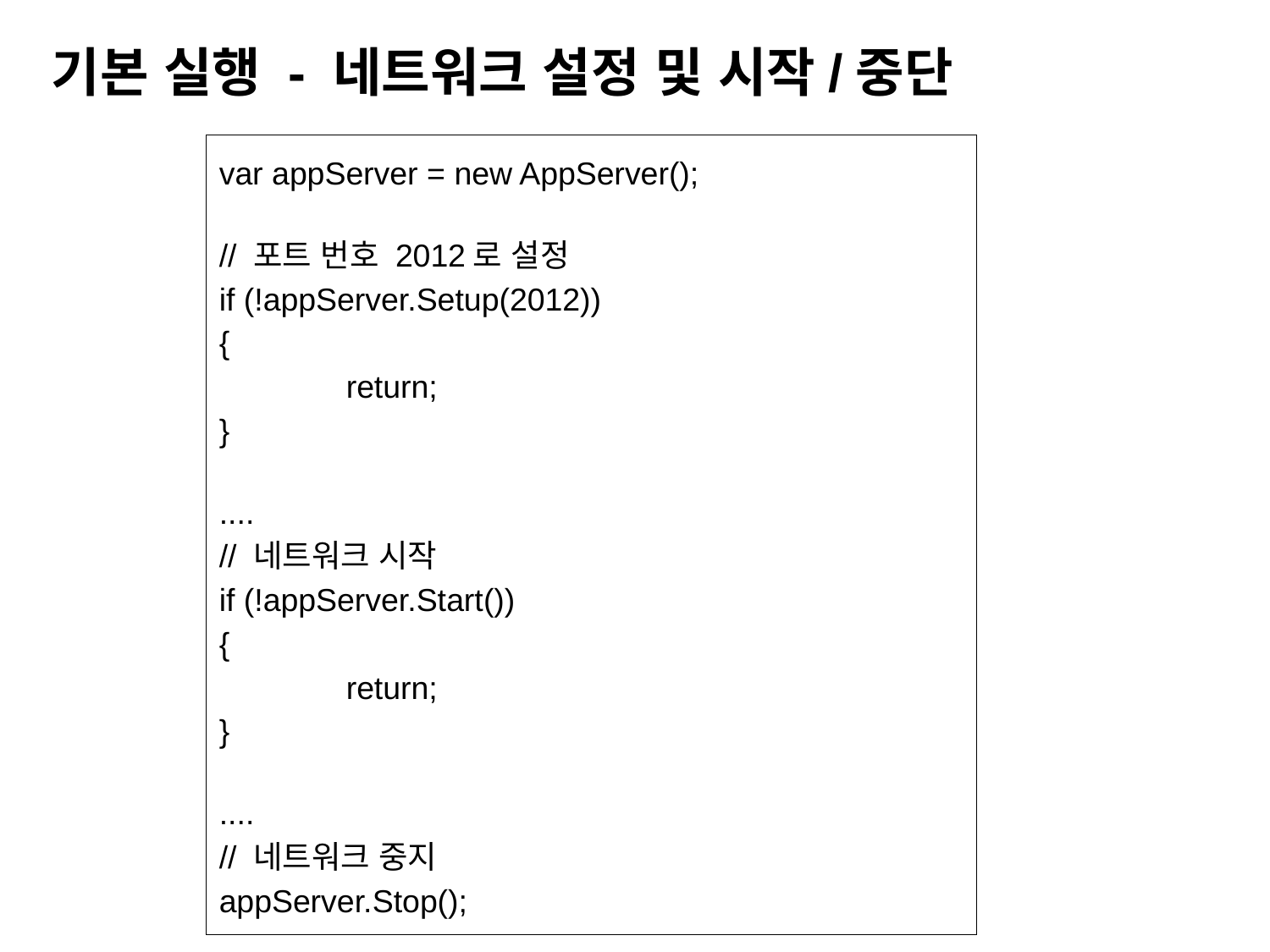

기본 실행 - 네트워크 설정 및 시작/중단
var appServer = new AppServer();

// 포트 번호 2012로 설정
if (!appServer.Setup(2012))
{
	return;
}

....
// 네트워크 시작
if (!appServer.Start())
{
	return;
}

....
// 네트워크 중지
appServer.Stop();